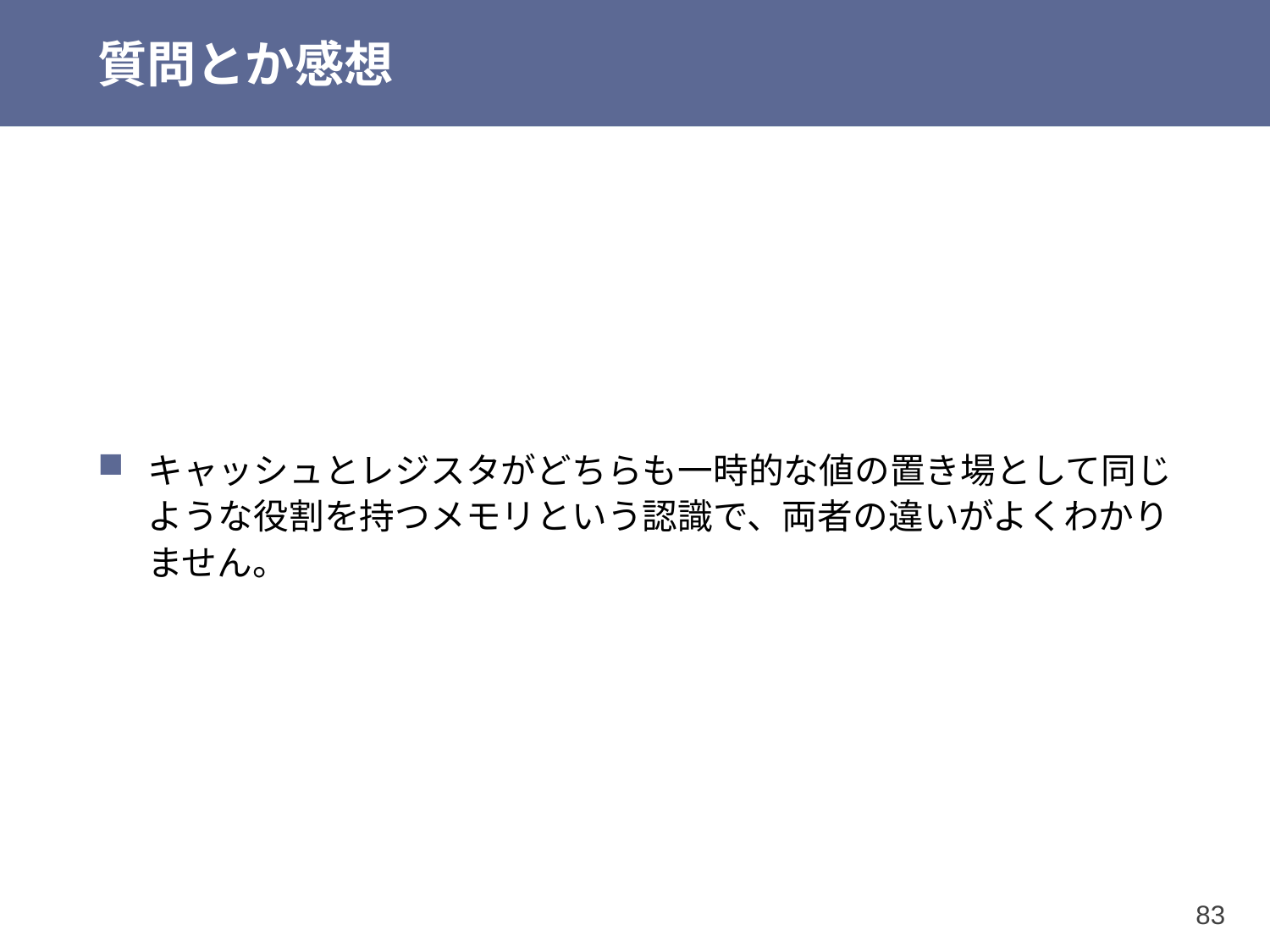

# 質問とか感想
キャッシュとレジスタがどちらも一時的な値の置き場として同じような役割を持つメモリという認識で、両者の違いがよくわかりません。